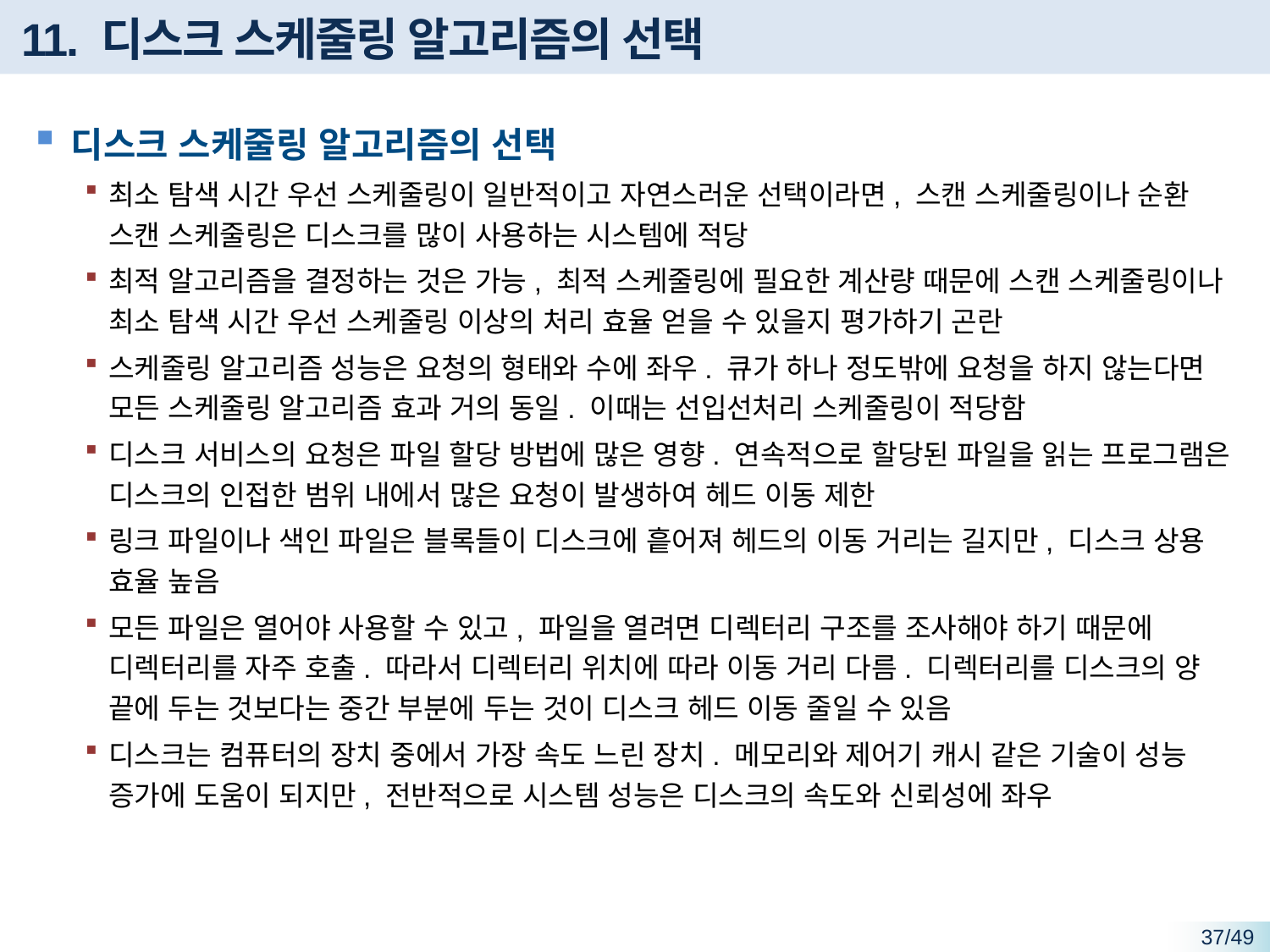

# 11. 디스크 스케줄링 알고리즘의 선택
디스크 스케줄링 알고리즘의 선택
최소 탐색 시간 우선 스케줄링이 일반적이고 자연스러운 선택이라면, 스캔 스케줄링이나 순환 스캔 스케줄링은 디스크를 많이 사용하는 시스템에 적당
최적 알고리즘을 결정하는 것은 가능, 최적 스케줄링에 필요한 계산량 때문에 스캔 스케줄링이나 최소 탐색 시간 우선 스케줄링 이상의 처리 효율 얻을 수 있을지 평가하기 곤란
스케줄링 알고리즘 성능은 요청의 형태와 수에 좌우. 큐가 하나 정도밖에 요청을 하지 않는다면 모든 스케줄링 알고리즘 효과 거의 동일. 이때는 선입선처리 스케줄링이 적당함
디스크 서비스의 요청은 파일 할당 방법에 많은 영향. 연속적으로 할당된 파일을 읽는 프로그램은 디스크의 인접한 범위 내에서 많은 요청이 발생하여 헤드 이동 제한
링크 파일이나 색인 파일은 블록들이 디스크에 흩어져 헤드의 이동 거리는 길지만, 디스크 상용 효율 높음
모든 파일은 열어야 사용할 수 있고, 파일을 열려면 디렉터리 구조를 조사해야 하기 때문에 디렉터리를 자주 호출. 따라서 디렉터리 위치에 따라 이동 거리 다름. 디렉터리를 디스크의 양 끝에 두는 것보다는 중간 부분에 두는 것이 디스크 헤드 이동 줄일 수 있음
디스크는 컴퓨터의 장치 중에서 가장 속도 느린 장치. 메모리와 제어기 캐시 같은 기술이 성능 증가에 도움이 되지만, 전반적으로 시스템 성능은 디스크의 속도와 신뢰성에 좌우